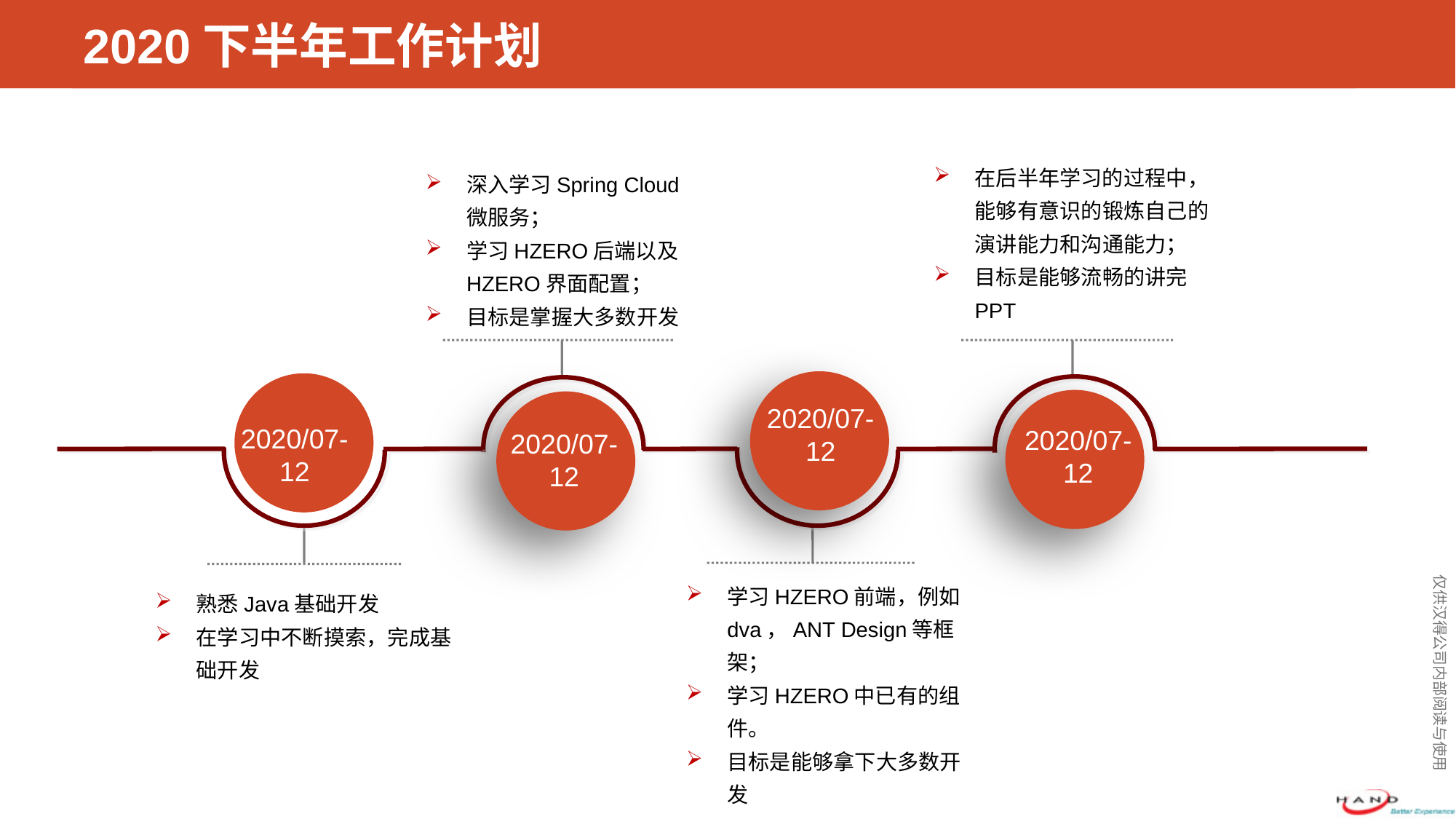

# 2020下半年工作计划
在后半年学习的过程中，能够有意识的锻炼自己的演讲能力和沟通能力；
目标是能够流畅的讲完PPT
深入学习Spring Cloud微服务；
学习HZERO后端以及HZERO界面配置；
目标是掌握大多数开发

2020/07-12

2020/07-12

2020/07-12

2020/07-12

学习HZERO前端，例如dva，ANT Design等框架；
学习HZERO中已有的组件。
目标是能够拿下大多数开发
熟悉Java基础开发
在学习中不断摸索，完成基础开发